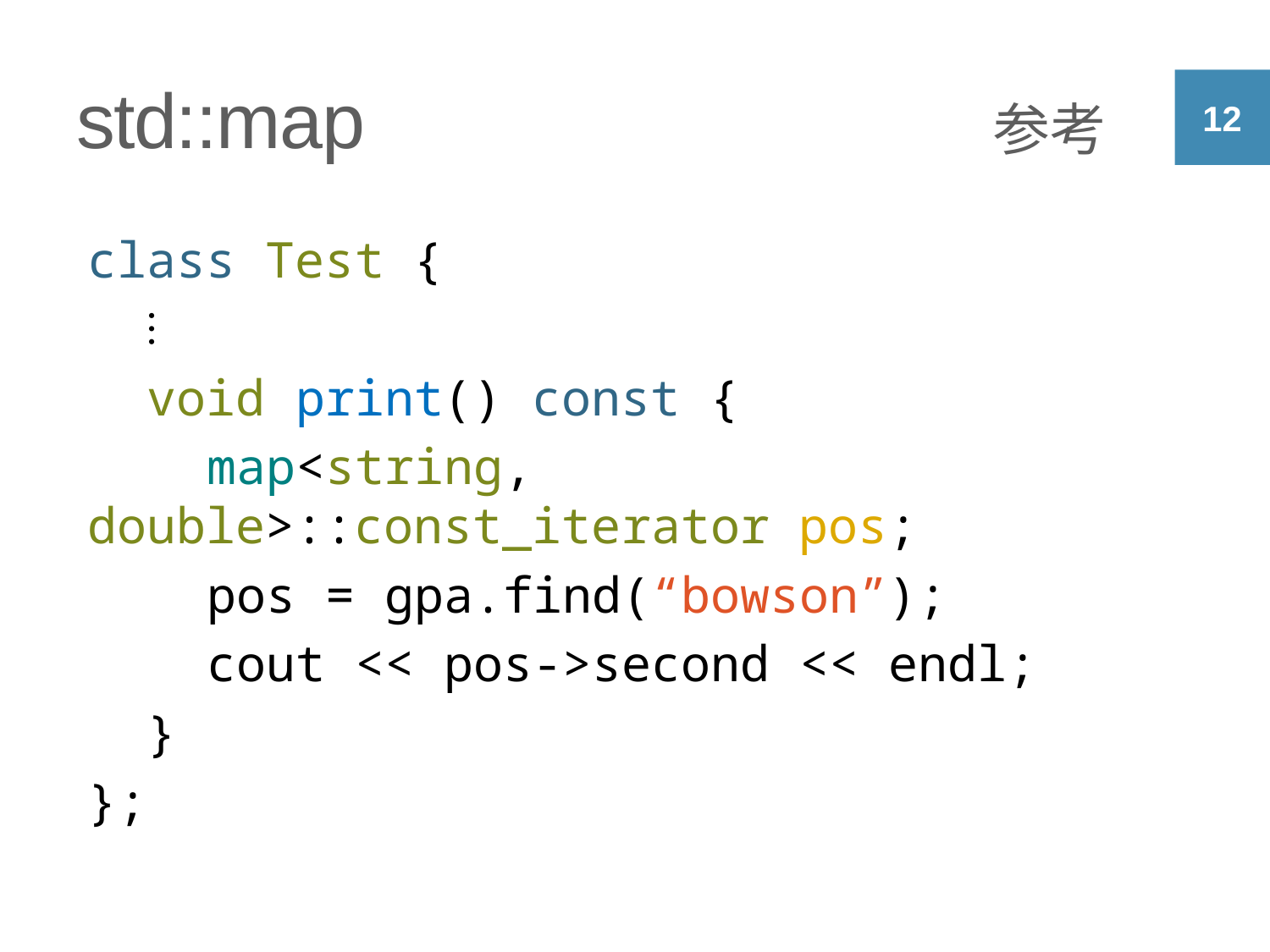

# std::map
参考
class Test {
  ⋮
  void print() const {
    map<string, double>::const_iterator pos;
    pos = gpa.find(“bowson”);
    cout << pos->second << endl;
  }
};